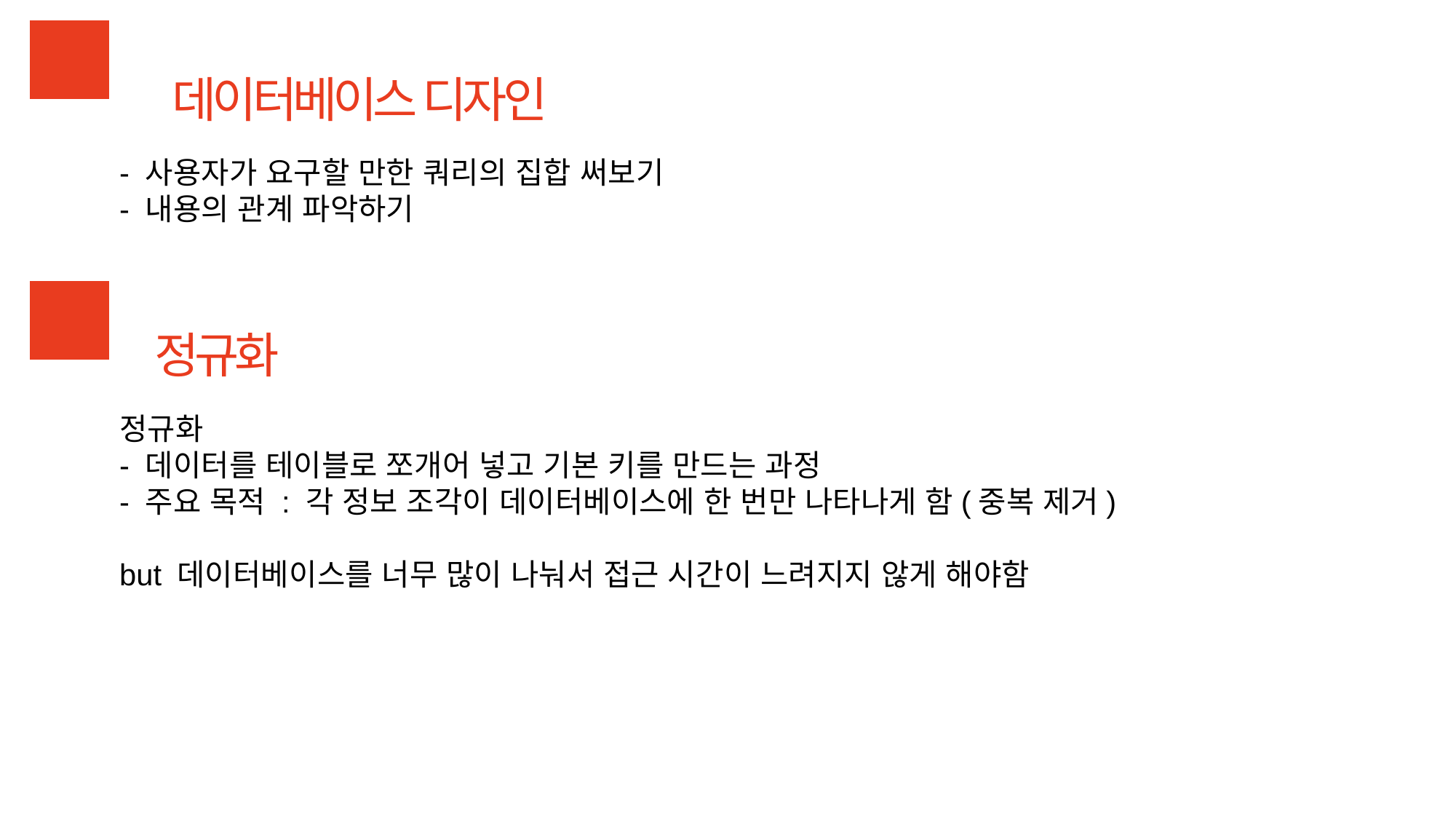

데이터베이스 디자인
- 사용자가 요구할 만한 쿼리의 집합 써보기
- 내용의 관계 파악하기

정규화
정규화
- 데이터를 테이블로 쪼개어 넣고 기본 키를 만드는 과정
- 주요 목적 : 각 정보 조각이 데이터베이스에 한 번만 나타나게 함(중복 제거)

but 데이터베이스를 너무 많이 나눠서 접근 시간이 느려지지 않게 해야함